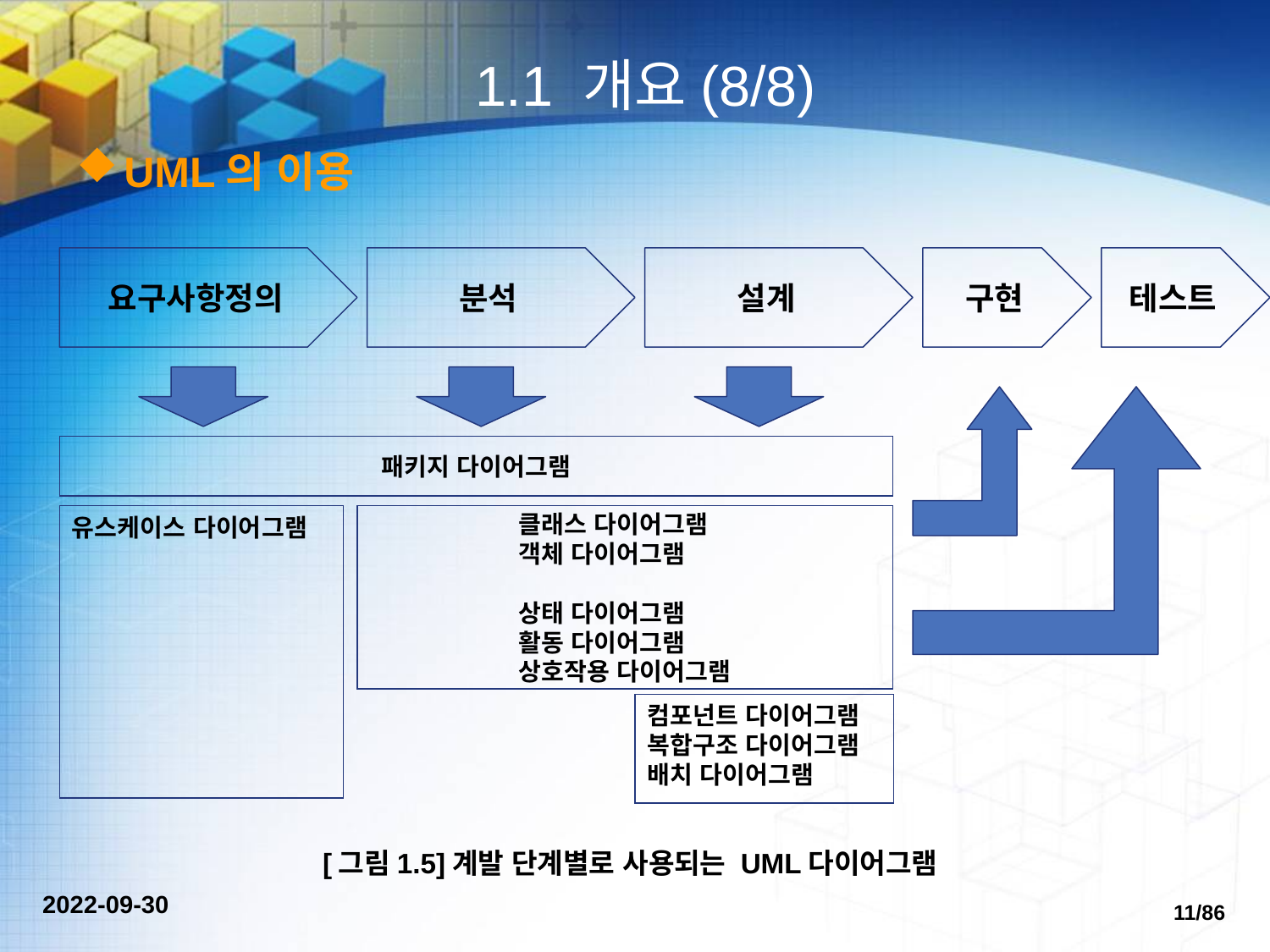

# 1.1 개요(8/8)
UML의 이용

요구사항정의
분석
설계
구현
테스트

패키지 다이어그램
유스케이스 다이어그램
클래스 다이어그램
객체 다이어그램

상태 다이어그램
활동 다이어그램
상호작용 다이어그램
컴포넌트 다이어그램
복합구조 다이어그램
배치 다이어그램
[그림1.5]계발 단계별로 사용되는 UML다이어그램
2022-09-30
11/86